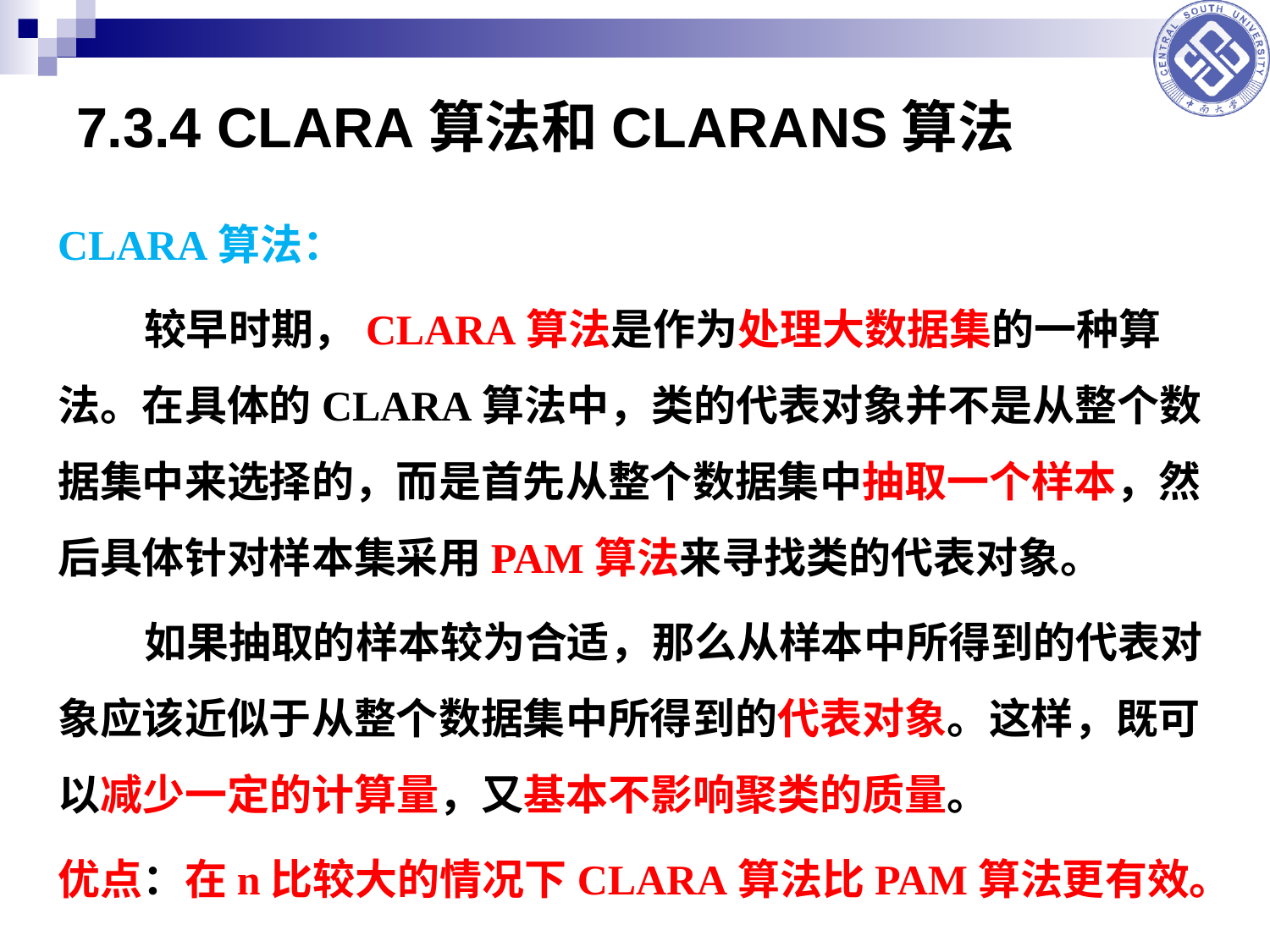

# 7.3.4 CLARA算法和CLARANS算法
CLARA算法：
        较早时期，CLARA算法是作为处理大数据集的一种算法。在具体的CLARA算法中，类的代表对象并不是从整个数据集中来选择的，而是首先从整个数据集中抽取一个样本，然后具体针对样本集采用PAM算法来寻找类的代表对象。
        如果抽取的样本较为合适，那么从样本中所得到的代表对象应该近似于从整个数据集中所得到的代表对象。这样，既可以减少一定的计算量，又基本不影响聚类的质量。
优点：在n比较大的情况下CLARA算法比PAM算法更有效。